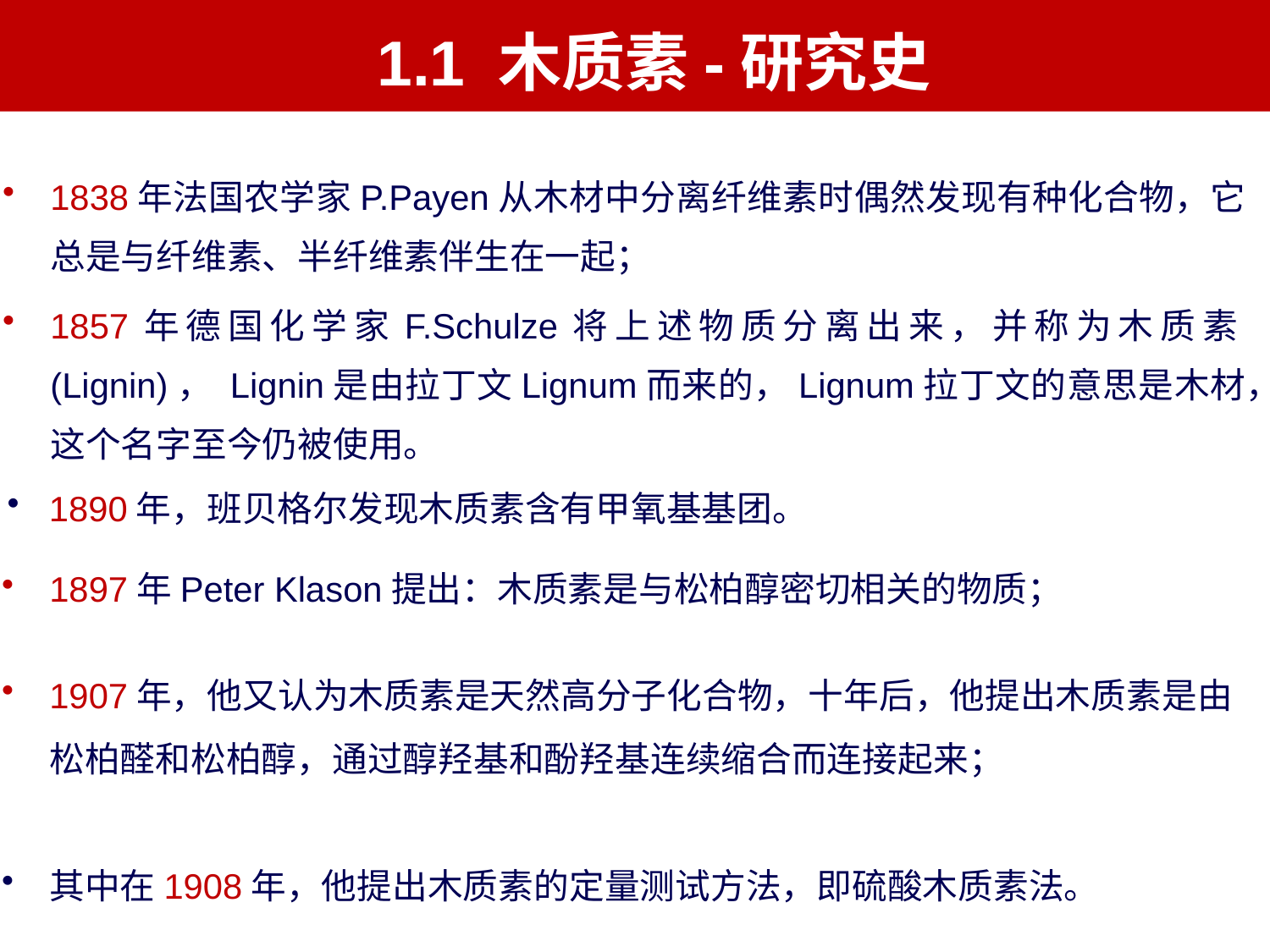

1.1 木质素-研究史
1838年法国农学家P.Payen从木材中分离纤维素时偶然发现有种化合物，它总是与纤维素、半纤维素伴生在一起；
1857年德国化学家F.Schulze将上述物质分离出来，并称为木质素(Lignin)， Lignin是由拉丁文Lignum而来的，Lignum拉丁文的意思是木材，这个名字至今仍被使用。
   1890年，班贝格尔发现木质素含有甲氧基基团。
1897年Peter Klason提出：木质素是与松柏醇密切相关的物质；

1907年，他又认为木质素是天然高分子化合物，十年后，他提出木质素是由松柏醛和松柏醇，通过醇羟基和酚羟基连续缩合而连接起来；

其中在1908年，他提出木质素的定量测试方法，即硫酸木质素法。